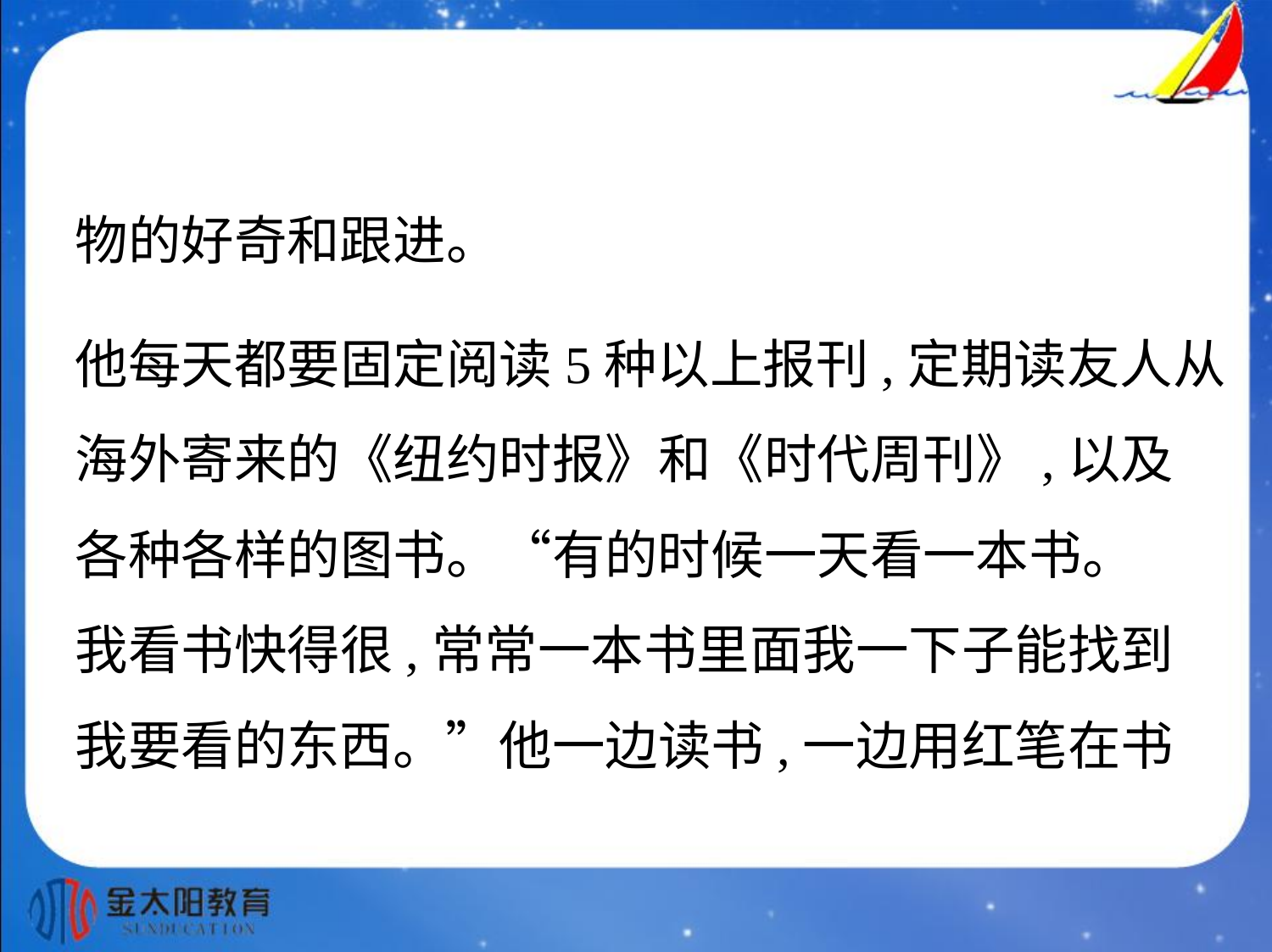

物的好奇和跟进。
他每天都要固定阅读5种以上报刊,定期读友人从
海外寄来的《纽约时报》和《时代周刊》,以及
各种各样的图书。“有的时候一天看一本书。
我看书快得很,常常一本书里面我一下子能找到
我要看的东西。”他一边读书,一边用红笔在书